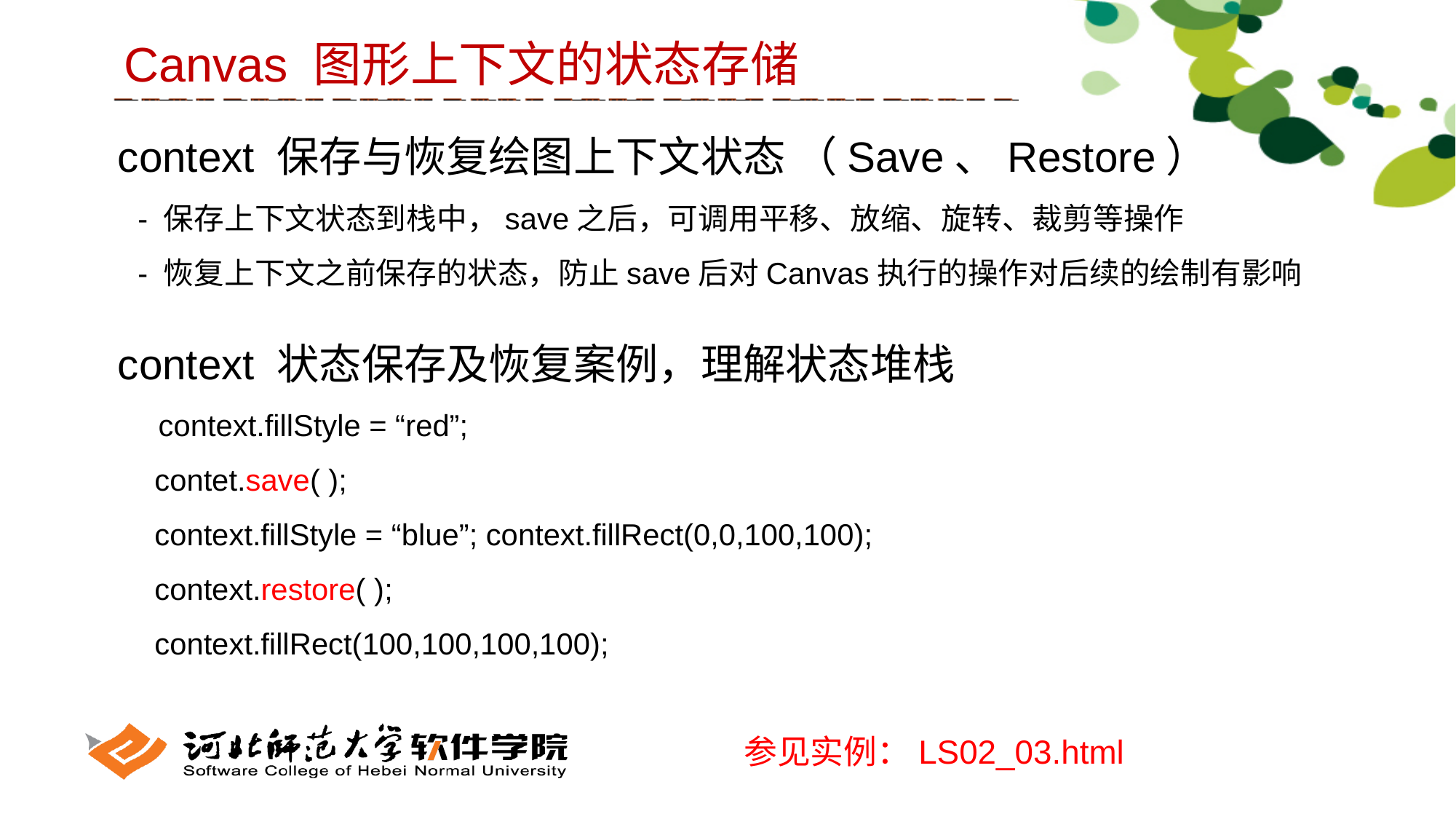

Canvas 图形上下文的状态存储
context 保存与恢复绘图上下文状态 （Save、Restore）
- 保存上下文状态到栈中，save之后，可调用平移、放缩、旋转、裁剪等操作
- 恢复上下文之前保存的状态，防止save后对Canvas执行的操作对后续的绘制有影响
context 状态保存及恢复案例，理解状态堆栈
  context.fillStyle = “red”;
  contet.save( );
  context.fillStyle = “blue”; context.fillRect(0,0,100,100);
  context.restore( );
  context.fillRect(100,100,100,100);

参见实例：LS02_03.html